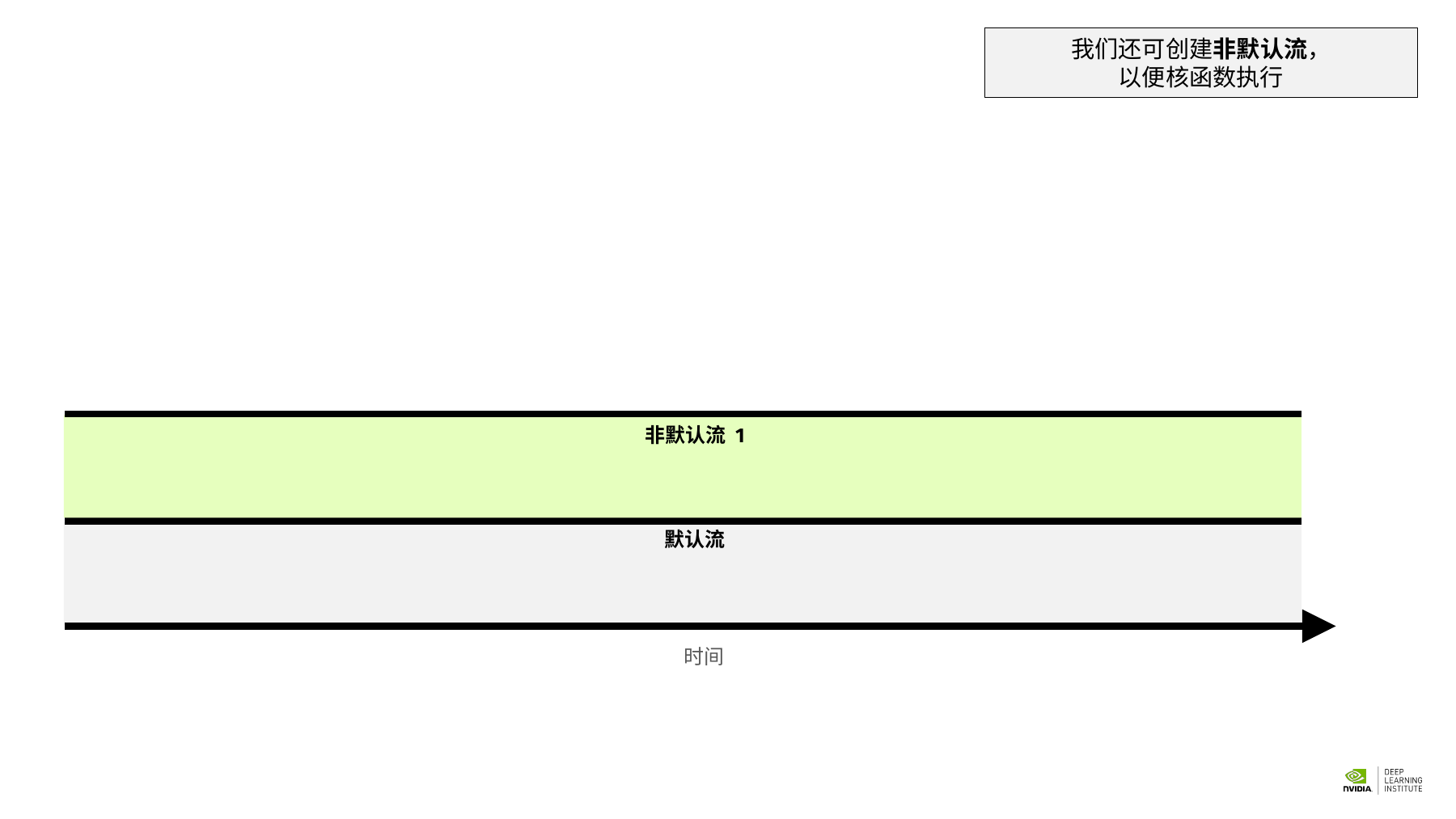

我们还可创建非默认流，
以便核函数执行

非默认流 1

# 默认流
时间